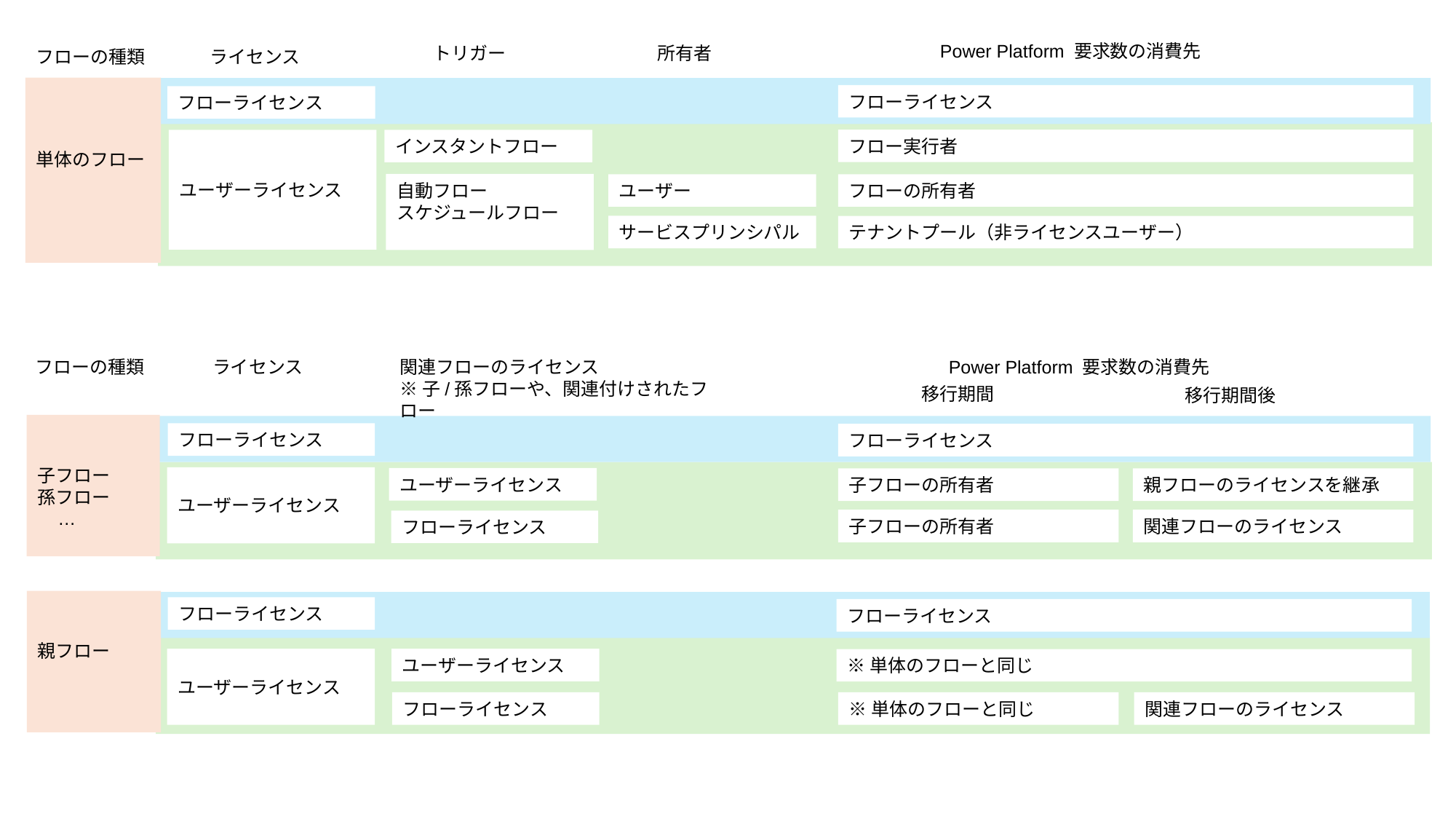

Power Platform 要求数の消費先
トリガー
所有者
ライセンス
フローの種類

単体のフロー

フローライセンス
フローライセンス

フロー実行者

ユーザーライセンス

インスタントフロー
自動フロー
スケジュールフロー

ユーザー
フローの所有者
サービスプリンシパル
テナントプール（非ライセンスユーザー）
フローの種類
ライセンス
関連フローのライセンス
※子/孫フローや、関連付けされたフロー
Power Platform 要求数の消費先
移行期間
移行期間後

子フロー
孫フロー
    …

フローライセンス
フローライセンス

ユーザーライセンス

ユーザーライセンス
子フローの所有者
親フローのライセンスを継承
関連フローのライセンス
子フローの所有者
フローライセンス

親フロー

フローライセンス
フローライセンス

ユーザーライセンス

ユーザーライセンス
※単体のフローと同じ
フローライセンス
※単体のフローと同じ
関連フローのライセンス